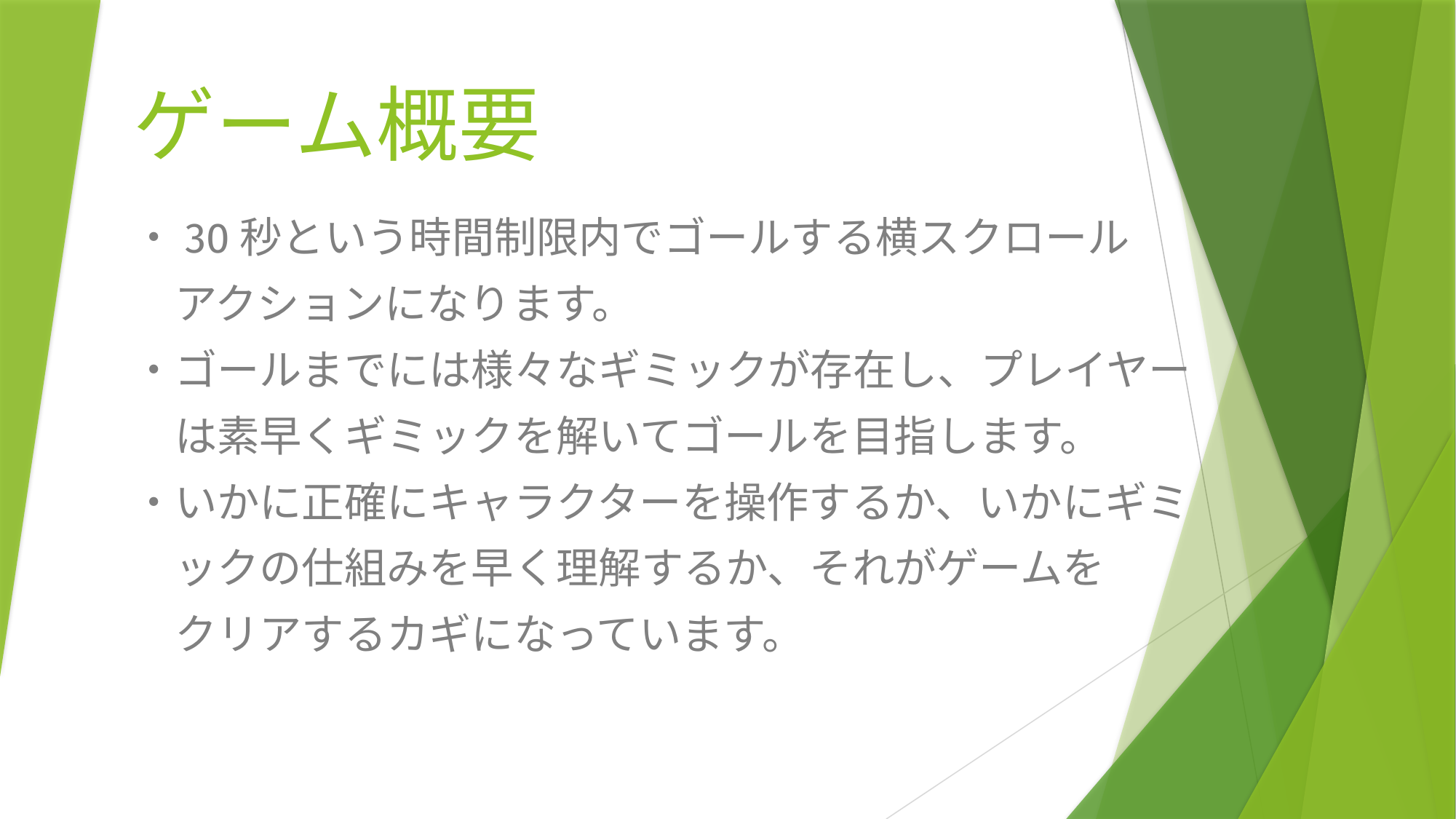

# ゲーム概要
・30秒という時間制限内でゴールする横スクロール
　アクションになります。
・ゴールまでには様々なギミックが存在し、プレイヤー
　は素早くギミックを解いてゴールを目指します。
・いかに正確にキャラクターを操作するか、いかにギミ
　ックの仕組みを早く理解するか、それがゲームを
　クリアするカギになっています。